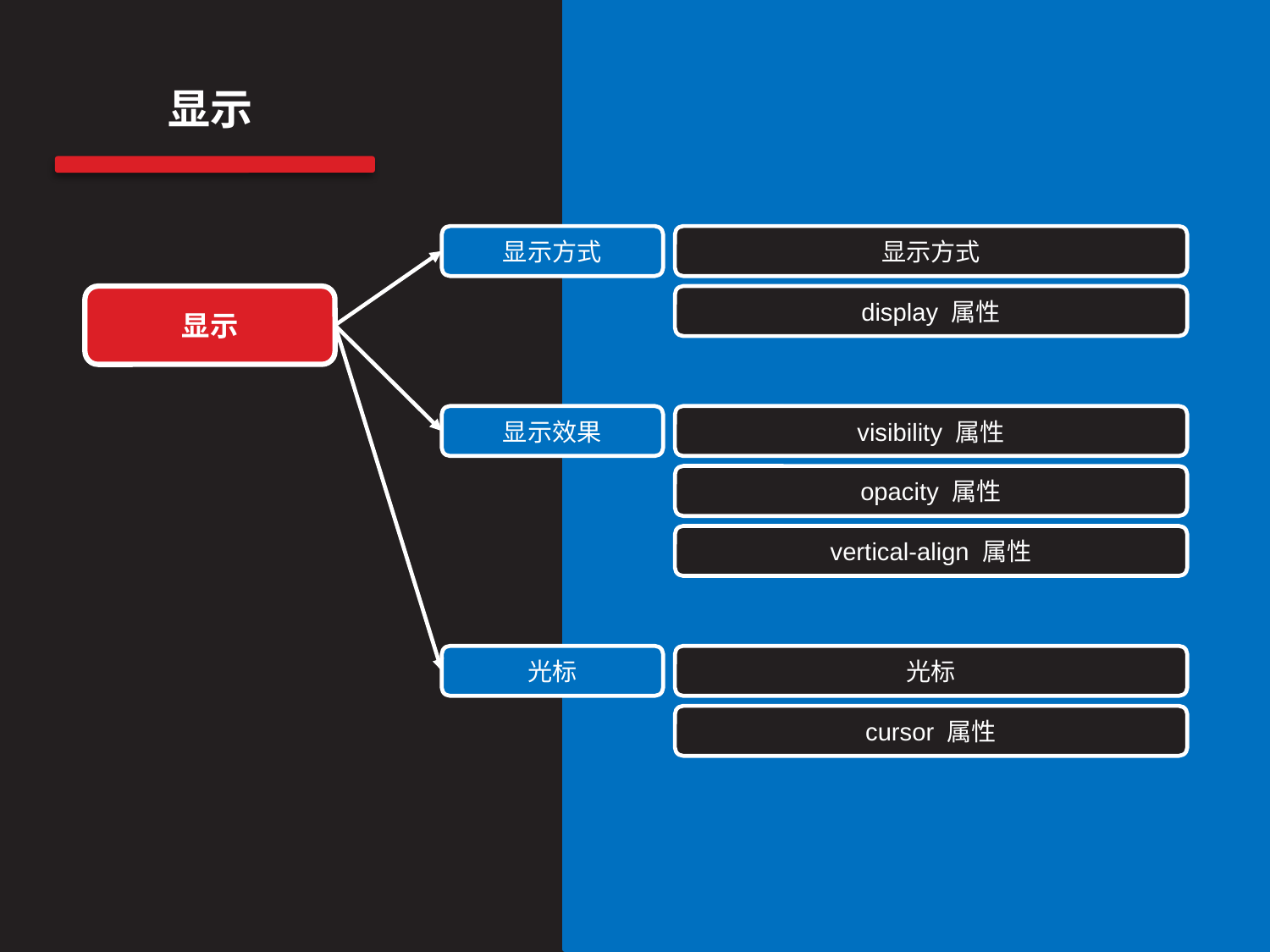

显示

显示方式
显示方式
显示
display 属性
显示效果
visibility 属性
opacity 属性
vertical-align 属性
光标
光标
cursor 属性